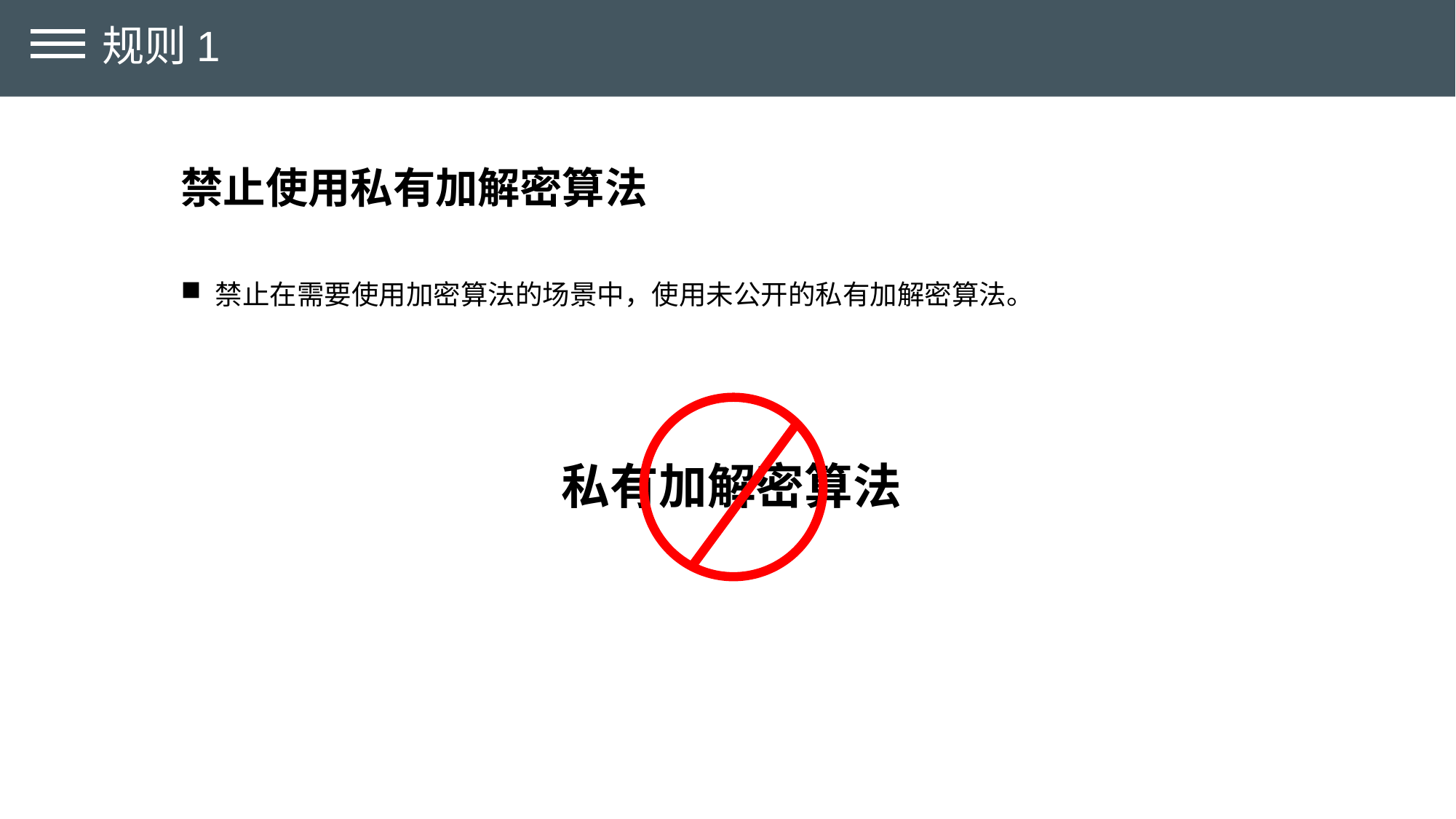

规则1
禁止使用私有加解密算法
禁止在需要使用加密算法的场景中，使用未公开的私有加解密算法。

私有加解密算法